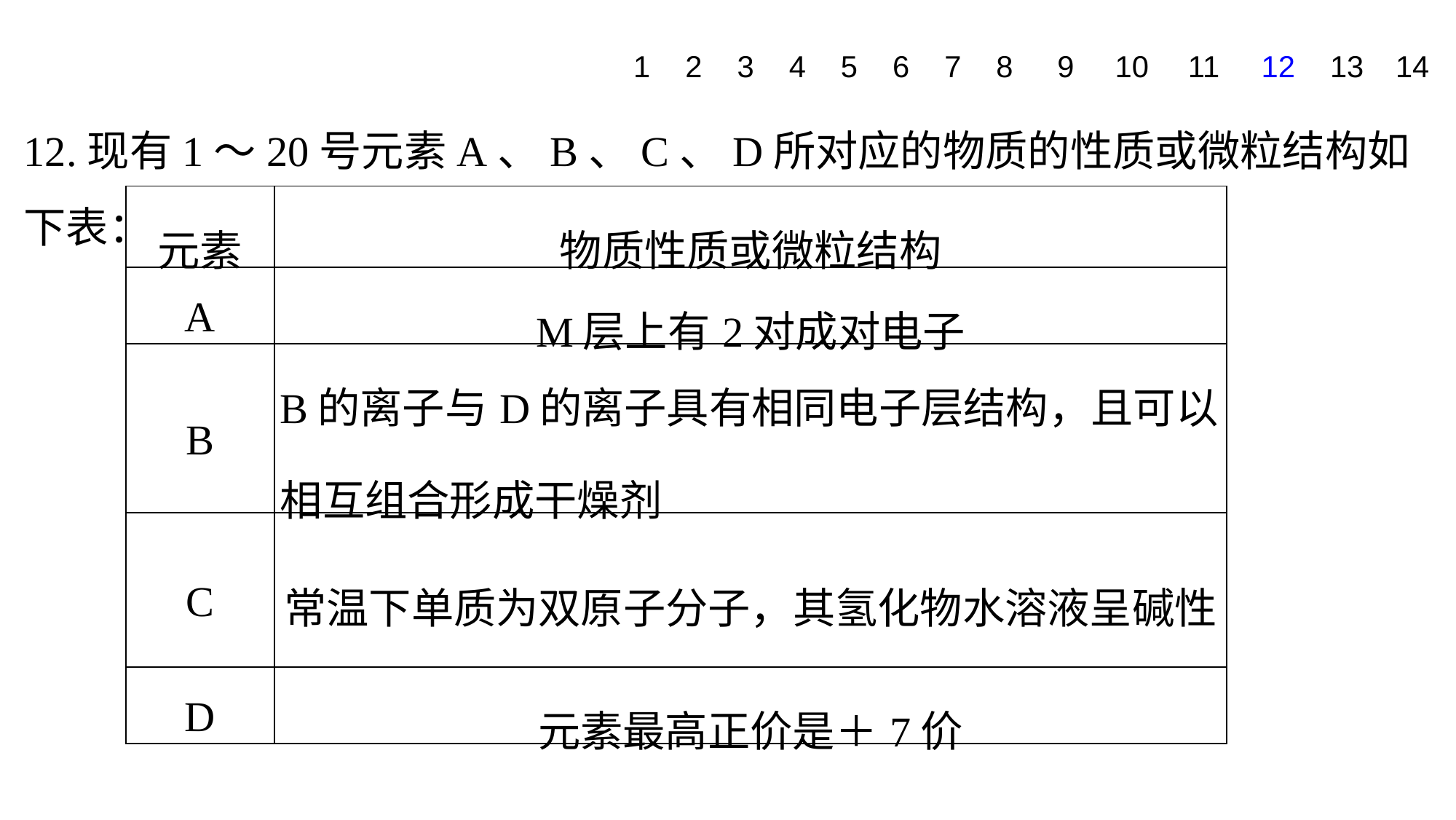

1
2
3
4
5
6
7
8
9
10
11
12
13
14
12.现有1～20号元素A、B、C、D所对应的物质的性质或微粒结构如下表：
| 元素 | 物质性质或微粒结构 |
| --- | --- |
| A | M层上有2对成对电子 |
| B | B的离子与D的离子具有相同电子层结构，且可以相互组合形成干燥剂 |
| C | 常温下单质为双原子分子，其氢化物水溶液呈碱性 |
| D | 元素最高正价是＋7价 |